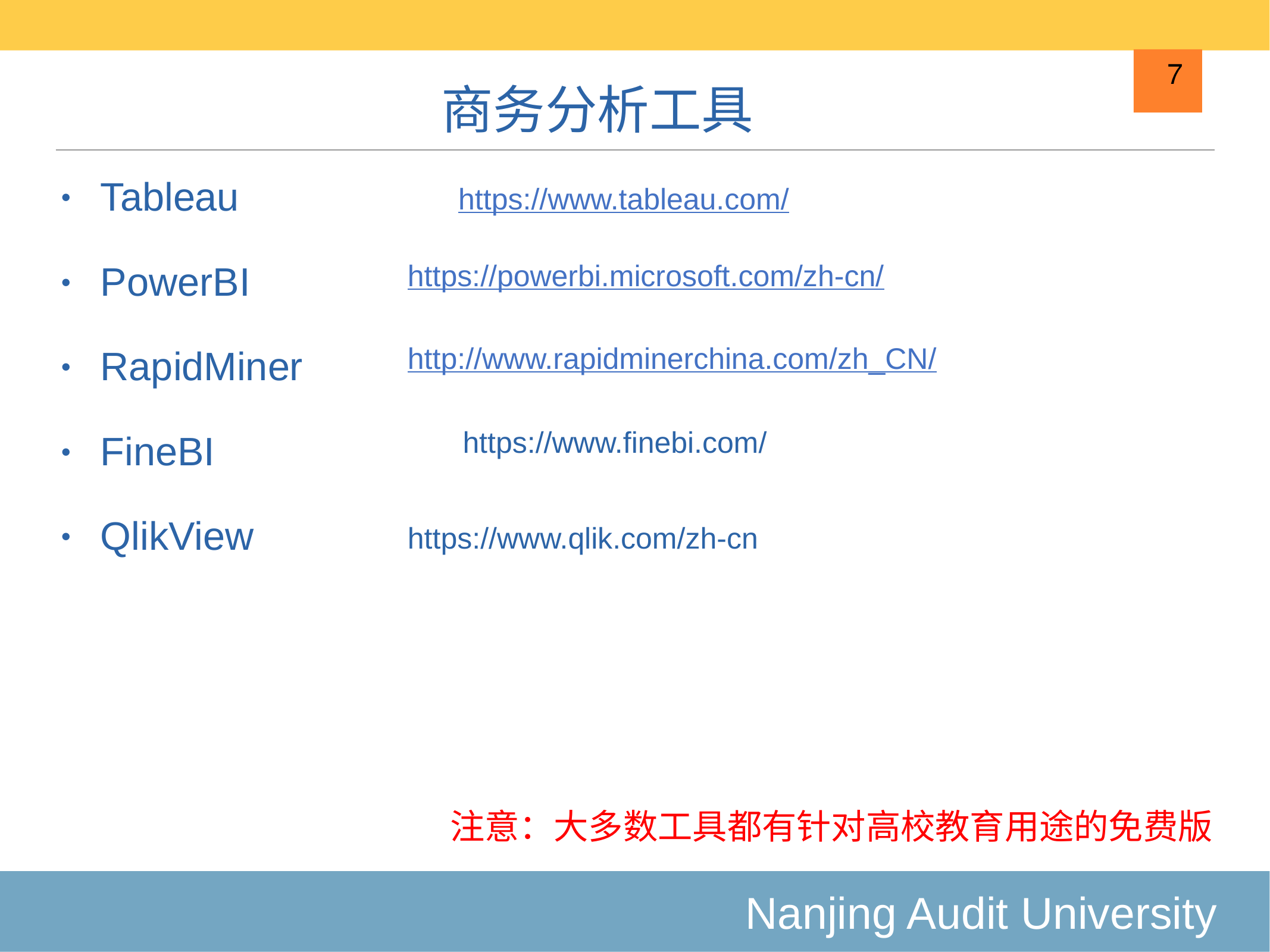

# 商务分析工具
7
Tableau
PowerBI
RapidMiner
FineBI
QlikView
https://www.tableau.com/
https://powerbi.microsoft.com/zh-cn/
http://www.rapidminerchina.com/zh_CN/
https://www.finebi.com/
https://www.qlik.com/zh-cn
注意：大多数工具都有针对高校教育用途的免费版